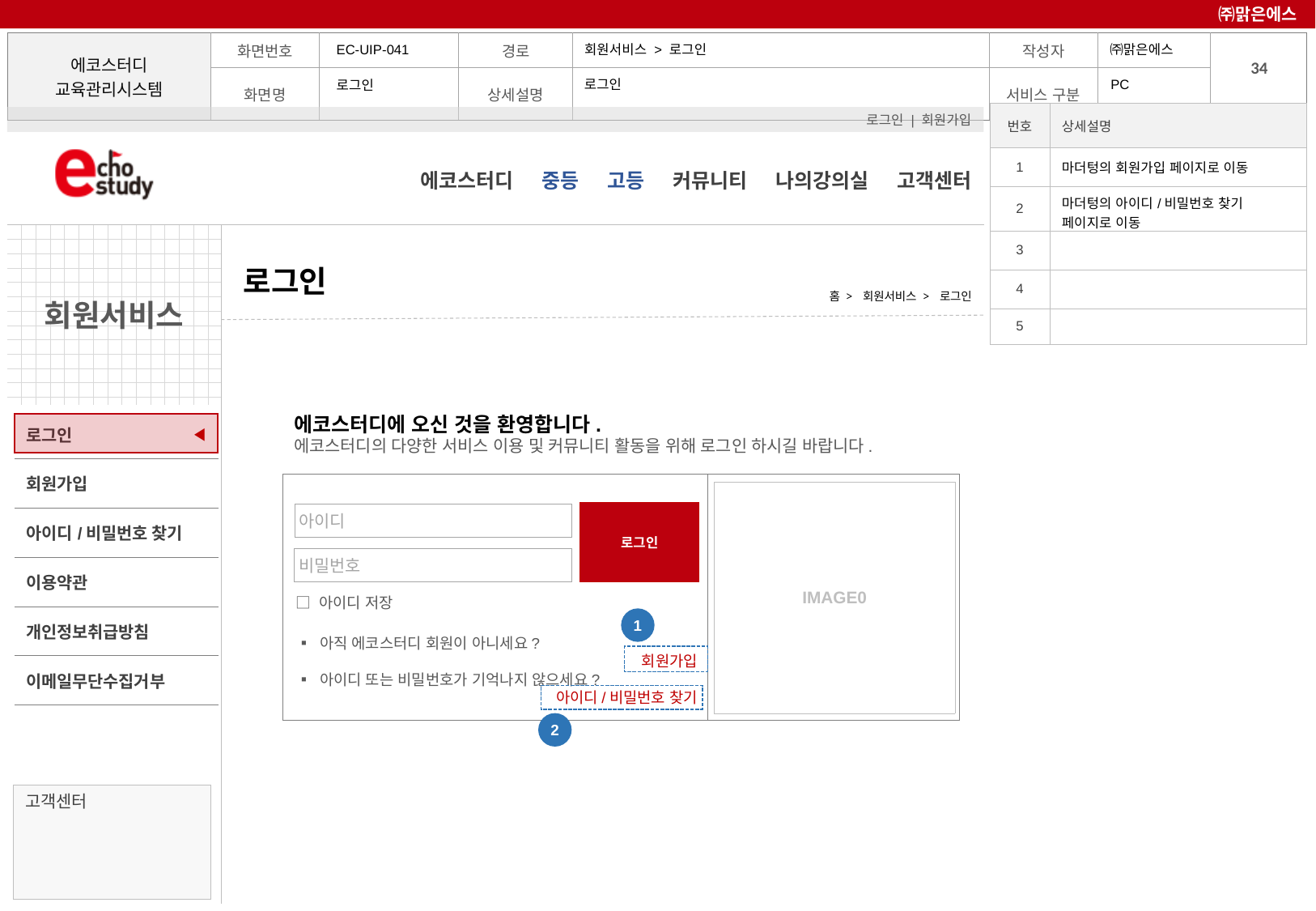

㈜맑은에스
회원서비스 > 로그인
EC-UIP-041
PC
로그인
로그인
| 번호 | 상세설명 |
| --- | --- |
| 1 | 마더텅의 회원가입 페이지로 이동 |
| 2 | 마더텅의 아이디/비밀번호 찾기 페이지로 이동 |
| 3 |  |
| 4 |  |
| 5 |  |
# 로그인
홈 > 회원서비스 > 로그인
에코스터디에 오신 것을 환영합니다.
에코스터디의 다양한 서비스 이용 및 커뮤니티 활동을 위해 로그인 하시길 바랍니다.
◀
|  |  |
| --- | --- |
| IMAGE0 |
| --- |
로그인
아이디
비밀번호
□ 아이디 저장
1
▪ 아직 에코스터디 회원이 아니세요?
회원가입
▪ 아이디 또는 비밀번호가 기억나지 않으세요?
아이디/비밀번호 찾기

2